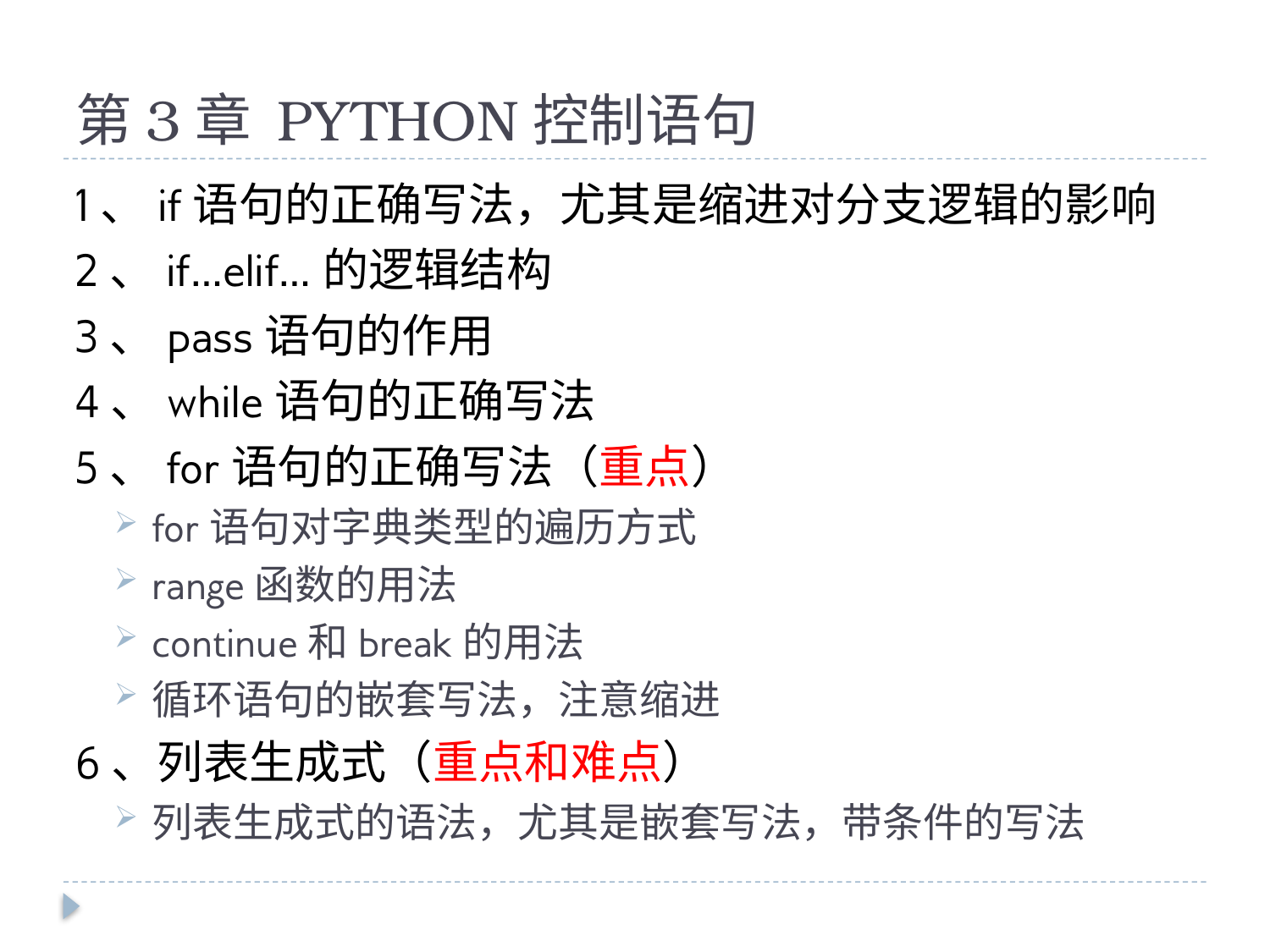

# 第3章 PYTHON控制语句
1、if语句的正确写法，尤其是缩进对分支逻辑的影响
2、if…elif…的逻辑结构
3、pass语句的作用
4、while语句的正确写法
5、for语句的正确写法（重点）
for语句对字典类型的遍历方式
range函数的用法
continue和break的用法
循环语句的嵌套写法，注意缩进
6、列表生成式（重点和难点）
列表生成式的语法，尤其是嵌套写法，带条件的写法